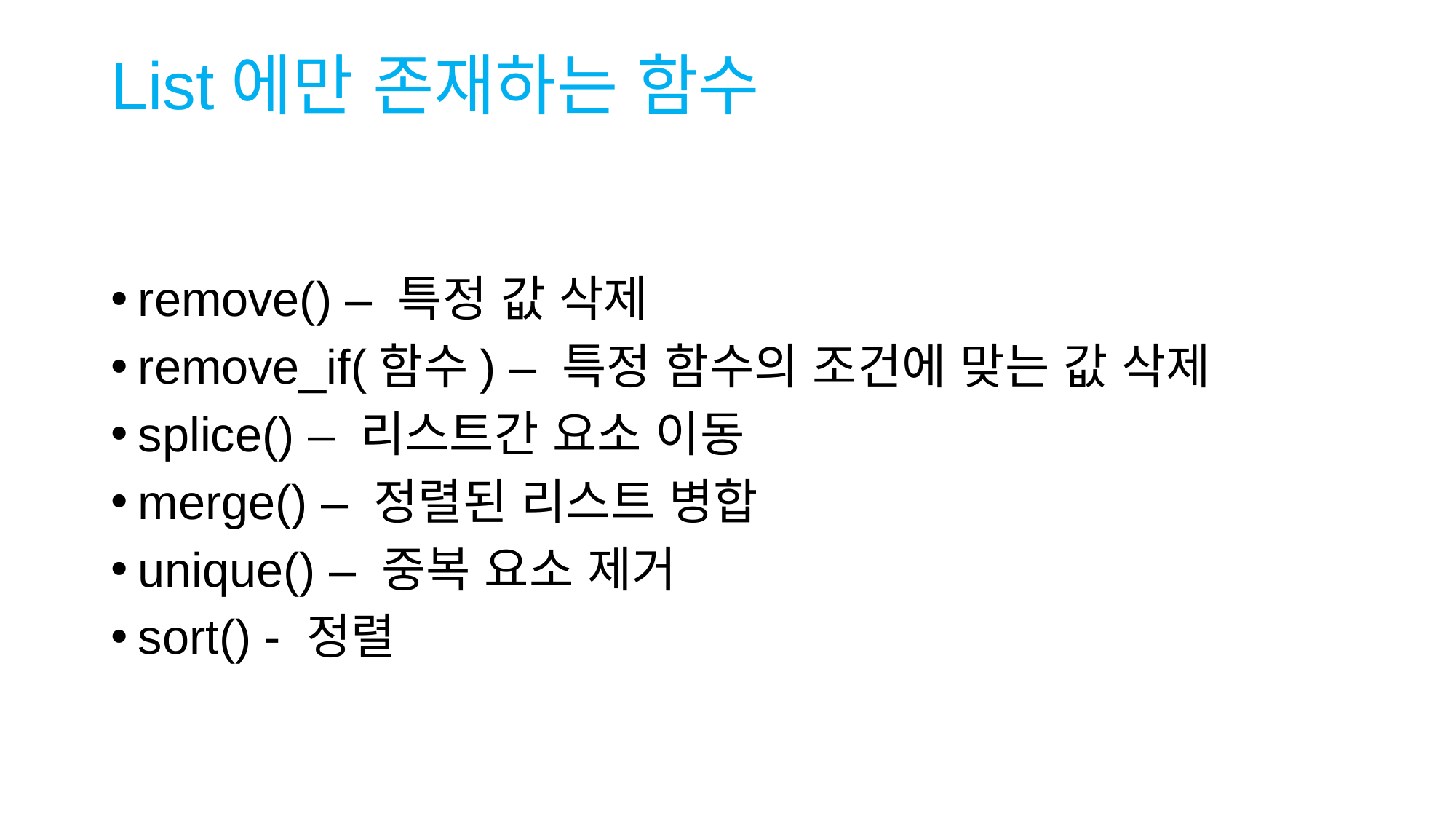

# List에만 존재하는 함수

remove() – 특정 값 삭제
remove_if(함수) – 특정 함수의 조건에 맞는 값 삭제
splice() – 리스트간 요소 이동
merge() – 정렬된 리스트 병합
unique() – 중복 요소 제거
sort() - 정렬